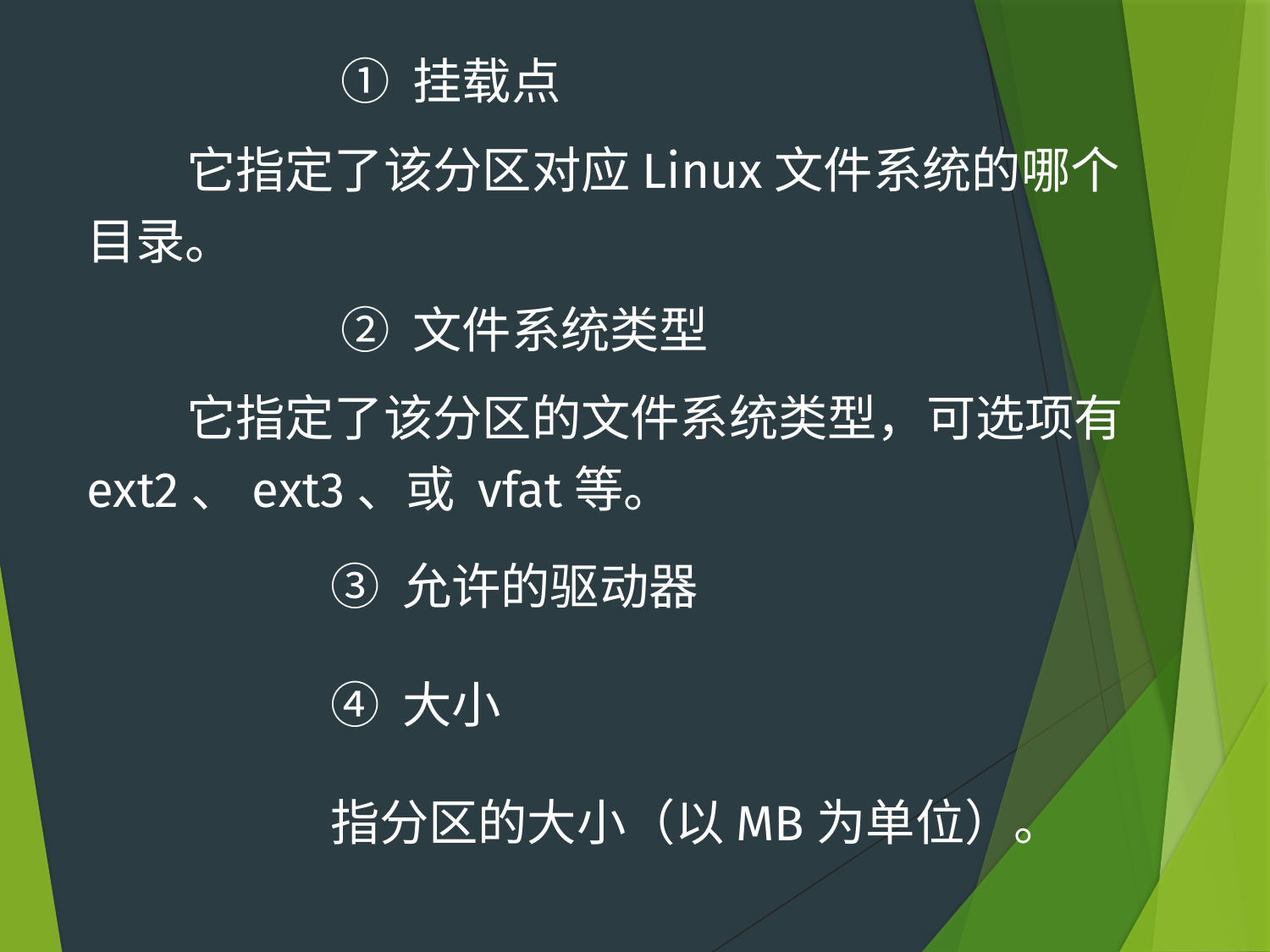

① 挂载点
        它指定了该分区对应Linux文件系统的哪个目录。
② 文件系统类型
        它指定了该分区的文件系统类型，可选项有ext2、ext3、或 vfat等。
③ 允许的驱动器
④ 大小
指分区的大小（以MB为单位）。